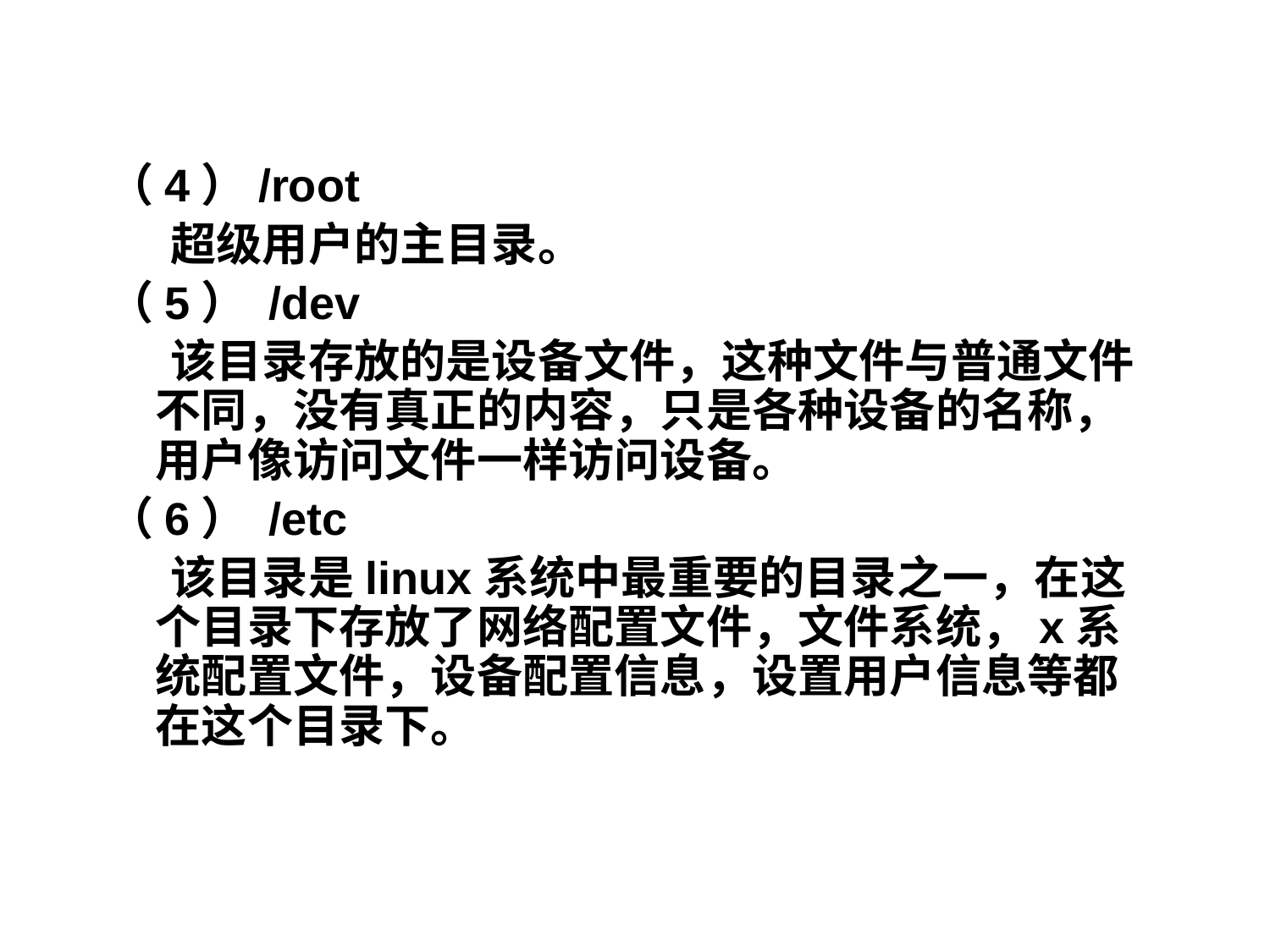

（4）/root
     超级用户的主目录。
（5） /dev
     该目录存放的是设备文件，这种文件与普通文件不同，没有真正的内容，只是各种设备的名称，用户像访问文件一样访问设备。
（6） /etc
     该目录是linux系统中最重要的目录之一，在这个目录下存放了网络配置文件，文件系统，x系统配置文件，设备配置信息，设置用户信息等都在这个目录下。